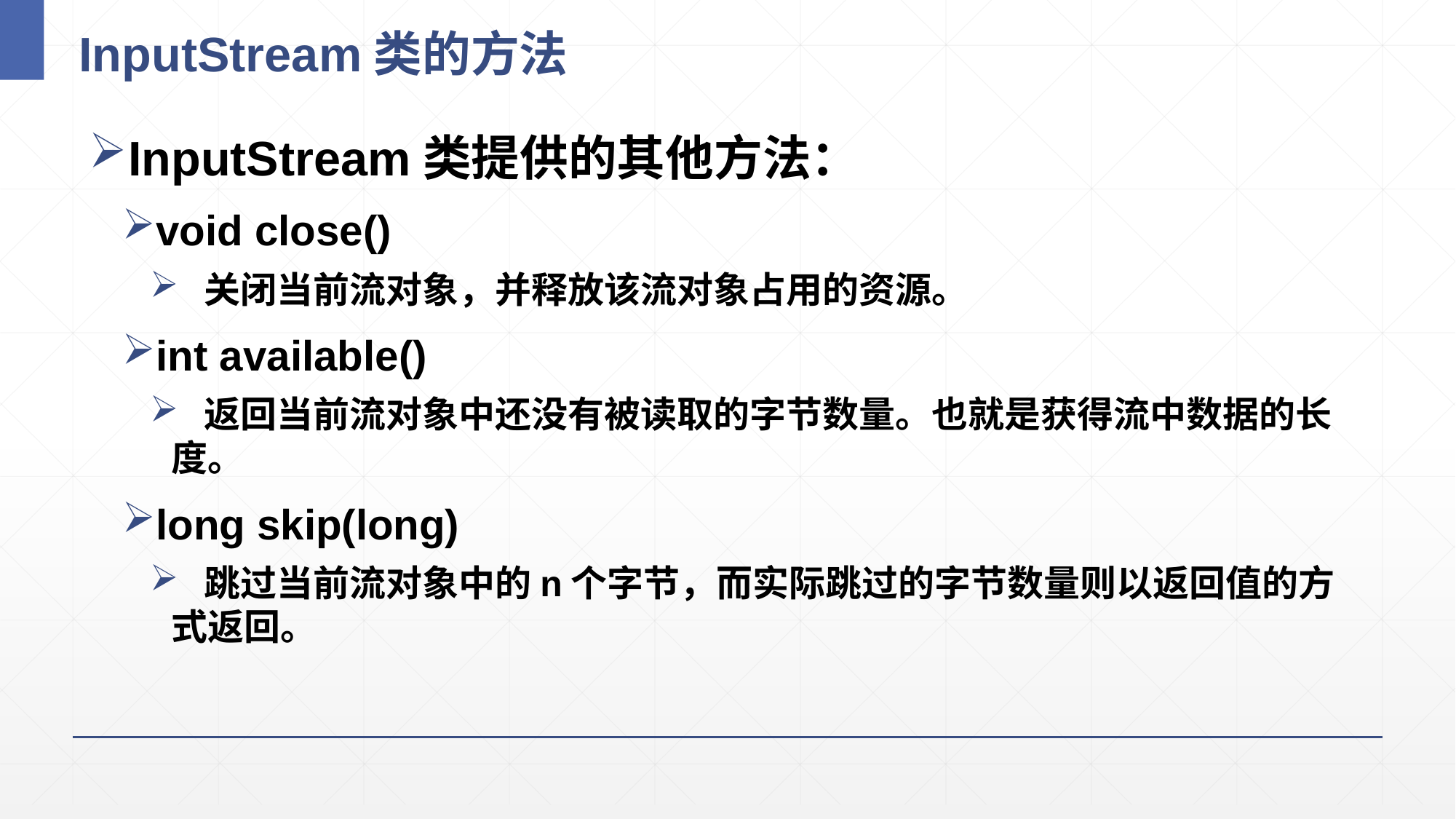

# InputStream类的方法
InputStream类提供的其他方法：
void close()
  关闭当前流对象，并释放该流对象占用的资源。
int available()
  返回当前流对象中还没有被读取的字节数量。也就是获得流中数据的长度。
long skip(long)
  跳过当前流对象中的n个字节，而实际跳过的字节数量则以返回值的方式返回。